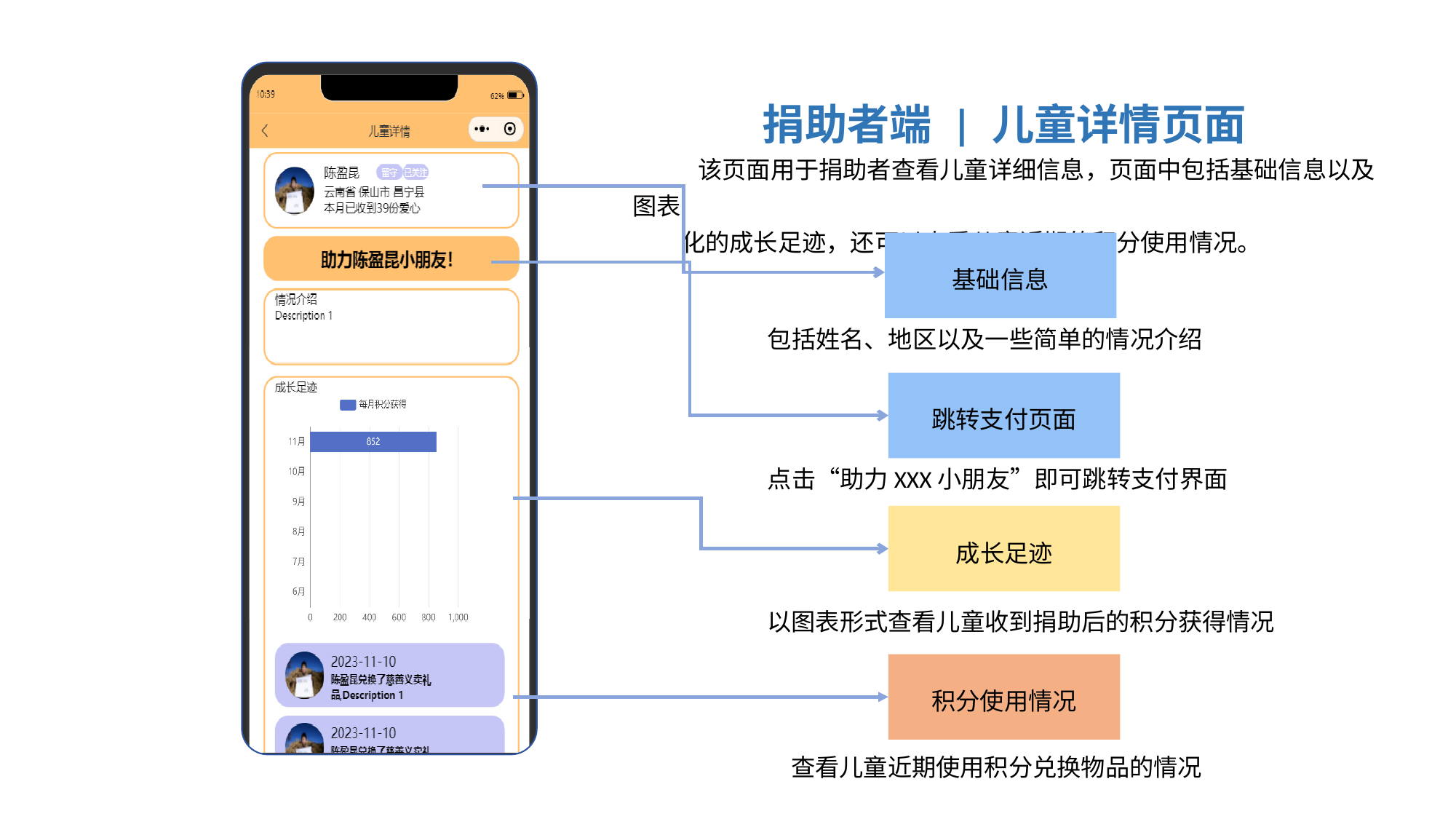

捐助者端 | 儿童详情页面
  该页面用于捐助者查看儿童详细信息，页面中包括基础信息以及图表
化的成长足迹，还可以查看儿童近期的积分使用情况。
基础信息
包括姓名、地区以及一些简单的情况介绍
跳转支付页面
点击“助力XXX小朋友”即可跳转支付界面
成长足迹
以图表形式查看儿童收到捐助后的积分获得情况
积分使用情况
查看儿童近期使用积分兑换物品的情况